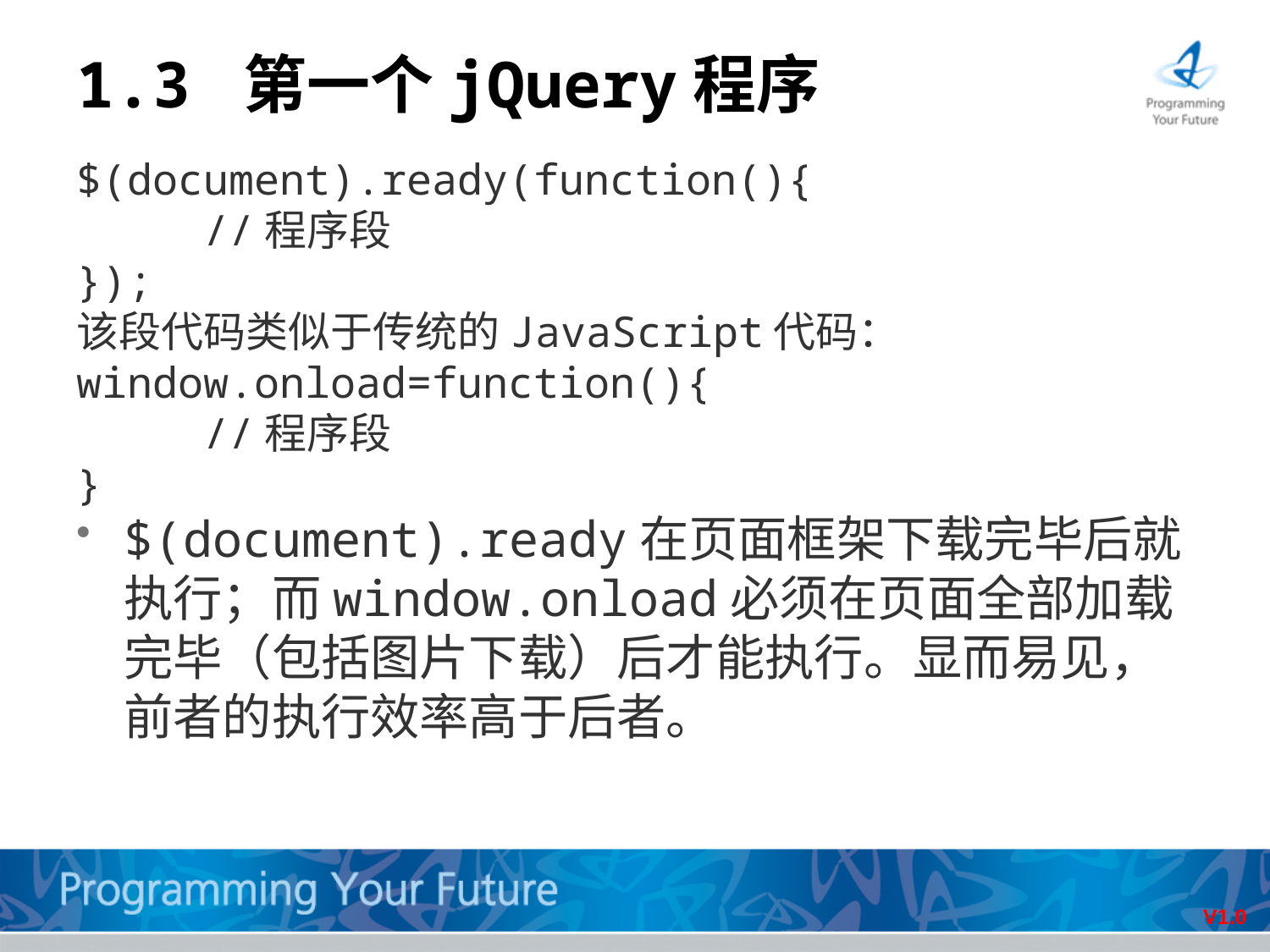

# 1.3 第一个jQuery程序
$(document).ready(function(){
	//程序段
});
该段代码类似于传统的JavaScript代码：
window.onload=function(){
	//程序段
}
$(document).ready在页面框架下载完毕后就执行；而window.onload必须在页面全部加载完毕（包括图片下载）后才能执行。显而易见，前者的执行效率高于后者。